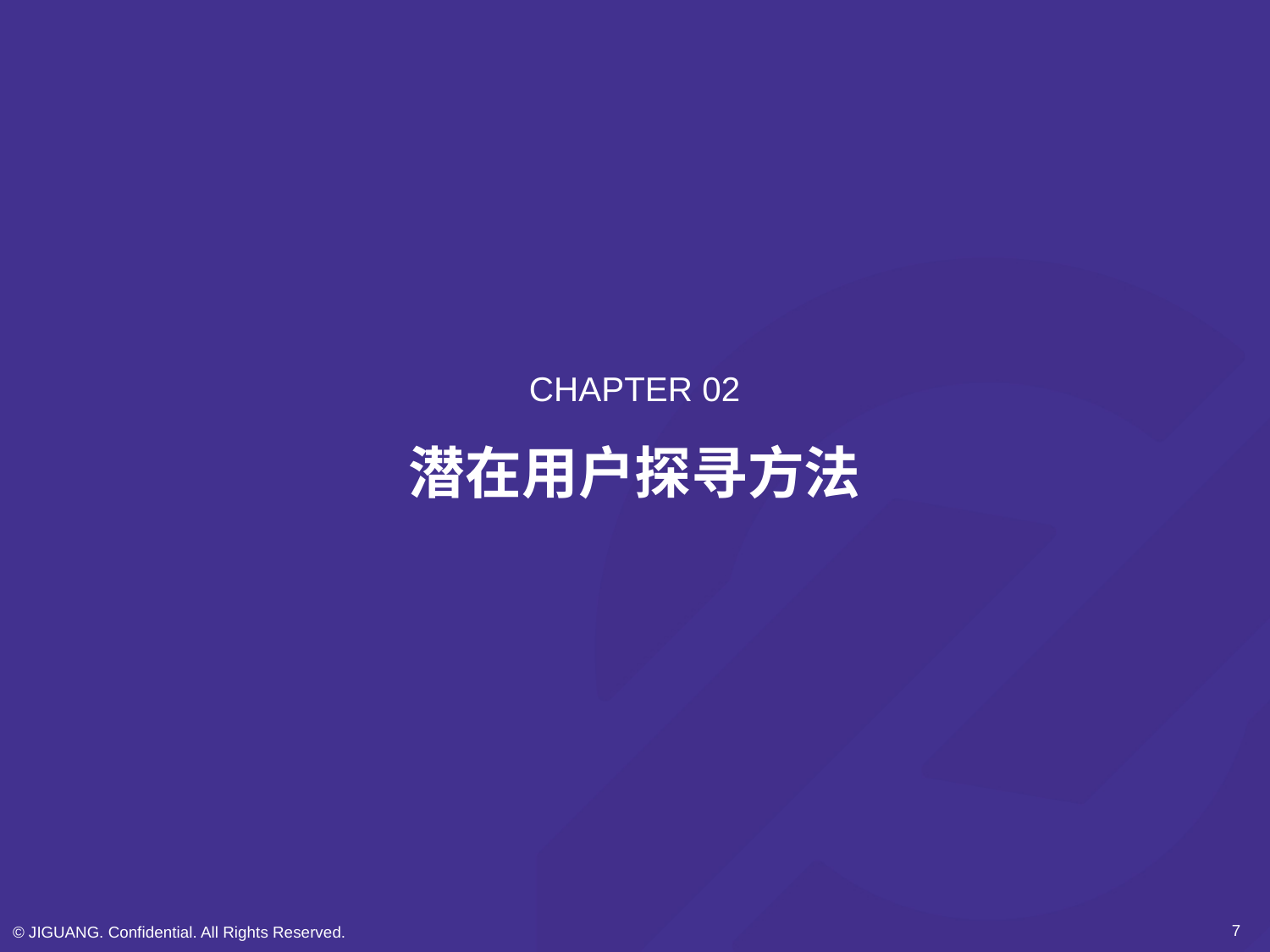

CHAPTER 02
# 潜在用户探寻方法
7
© JIGUANG. Confidential. All Rights Reserved.